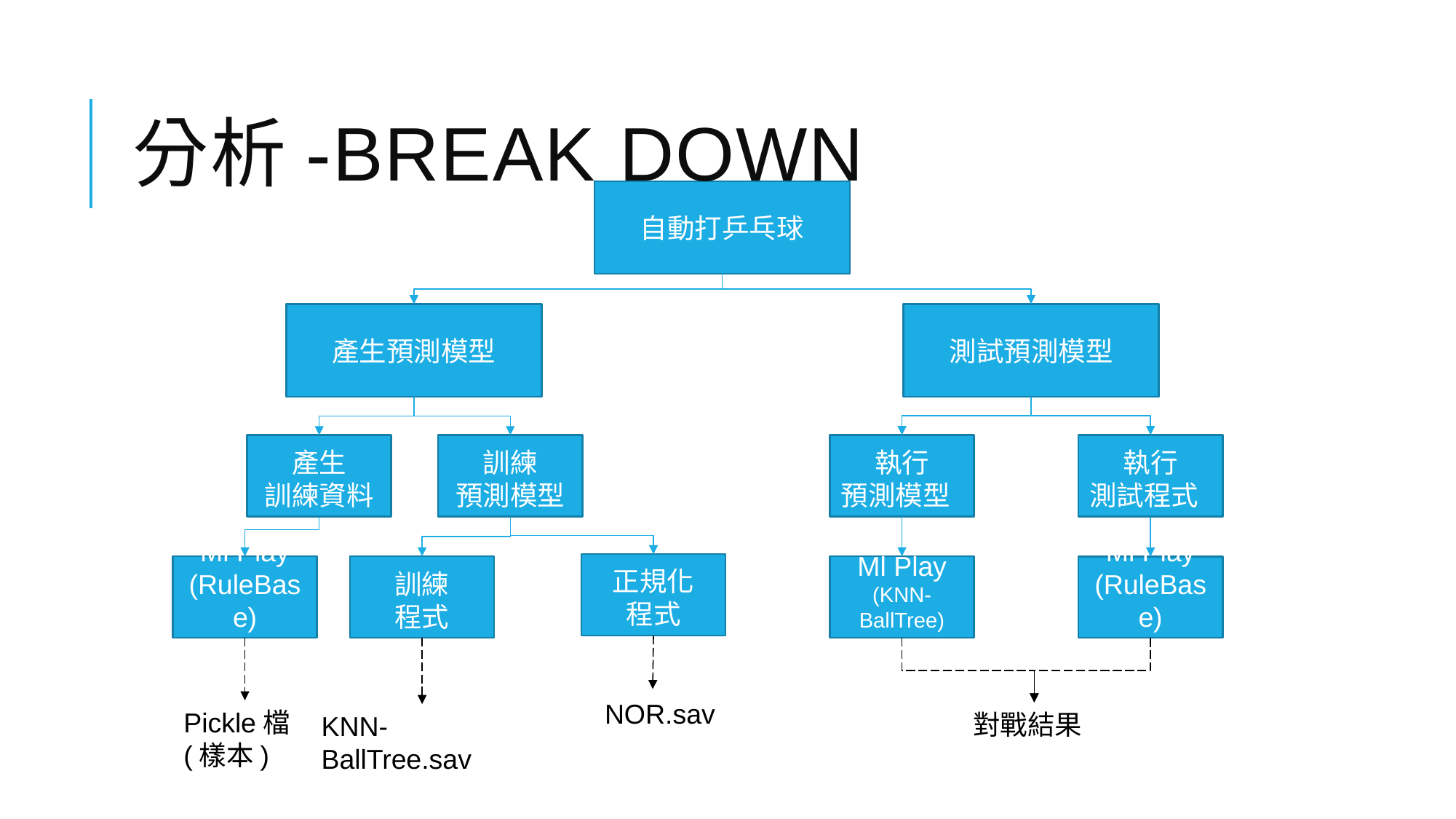

# 分析-break down
自動打乒乓球
測試預測模型
產生預測模型
執行
預測模型
執行
測試程式
產生
訓練資料
訓練
預測模型
正規化
程式
Ml Play
(KNN-BallTree)
Ml Play
(RuleBase)
訓練
程式
Ml Play
(RuleBase)
NOR.sav
Pickle檔(樣本)
對戰結果
KNN-BallTree.sav